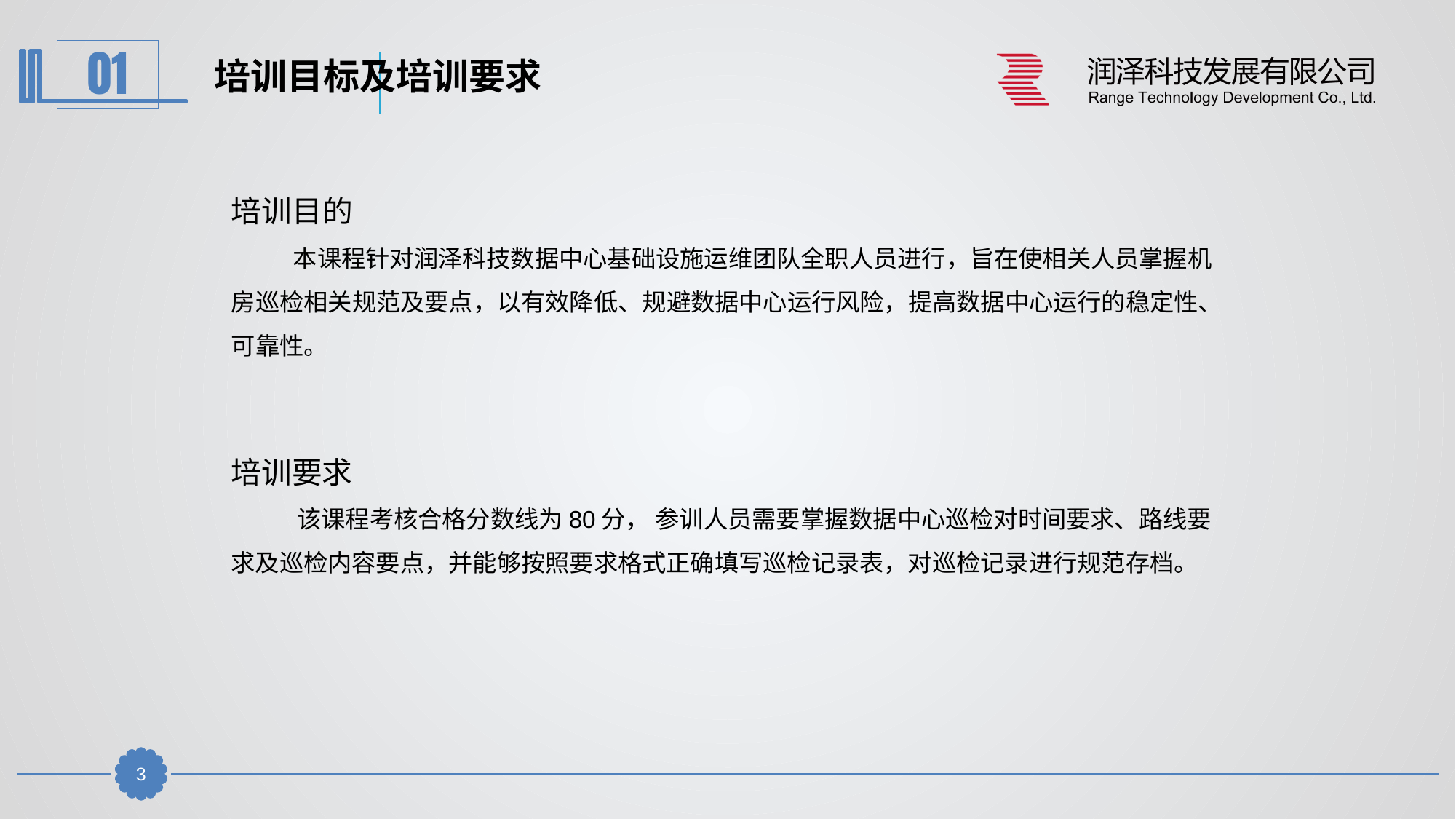

培训目标及培训要求
培训目的
            本课程针对润泽科技数据中心基础设施运维团队全职人员进行，旨在使相关人员掌握机房巡检相关规范及要点，以有效降低、规避数据中心运行风险，提高数据中心运行的稳定性、可靠性。
培训要求
           该课程考核合格分数线为80分， 参训人员需要掌握数据中心巡检对时间要求、路线要求及巡检内容要点，并能够按照要求格式正确填写巡检记录表，对巡检记录进行规范存档。
3